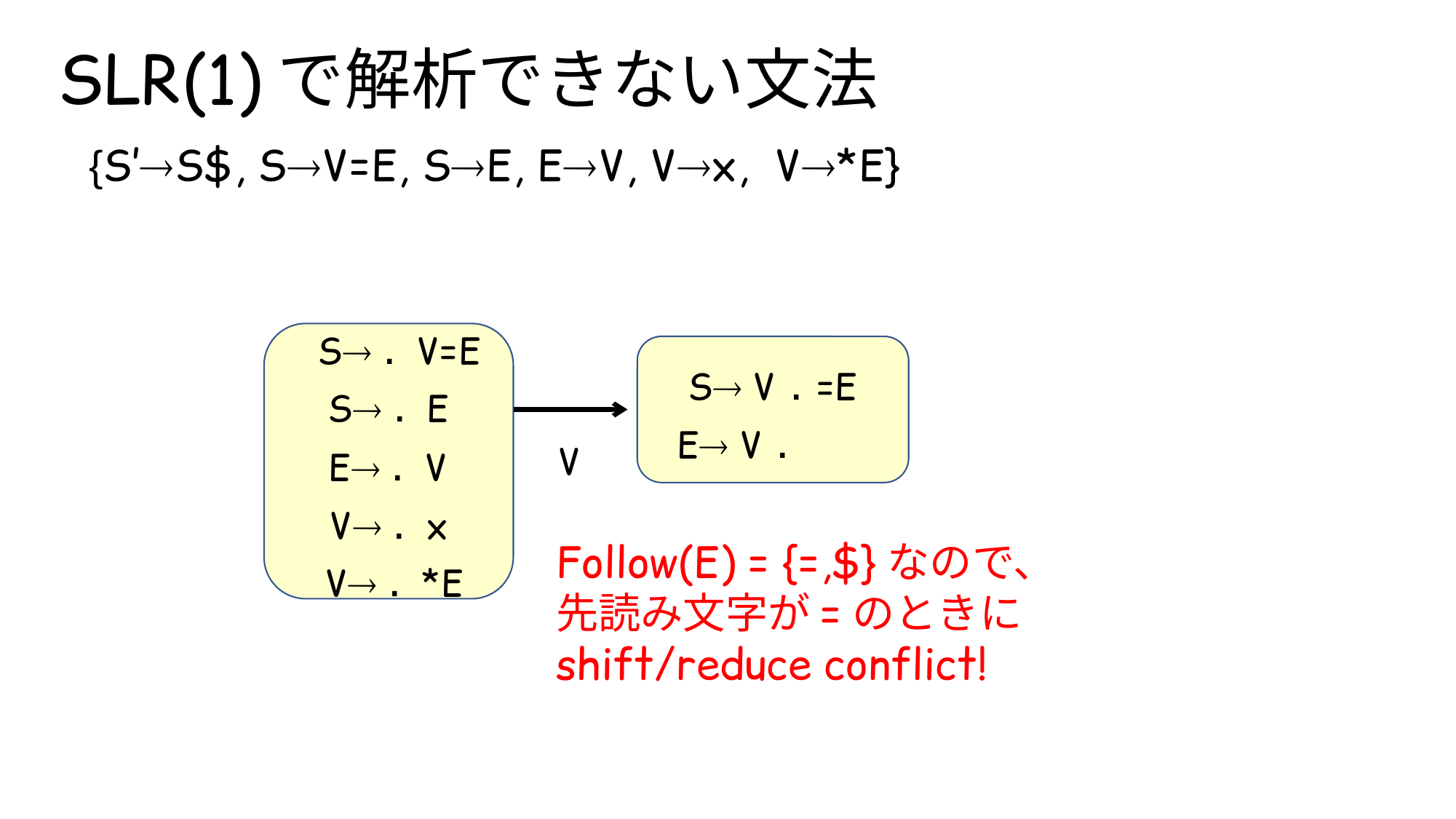

# SLR(1)で解析できない文法
{S’→S$, S→V=E, S→E, E→V, V→x,  V→*E}
  S→ .  V=E
S→ .  E
E→ .  V
V→ .  x
 V→ .  *E
S→ V . =E
  E→ V .
V
Follow(E) = {=,$}なので、
先読み文字が=のときに
shift/reduce conflict!